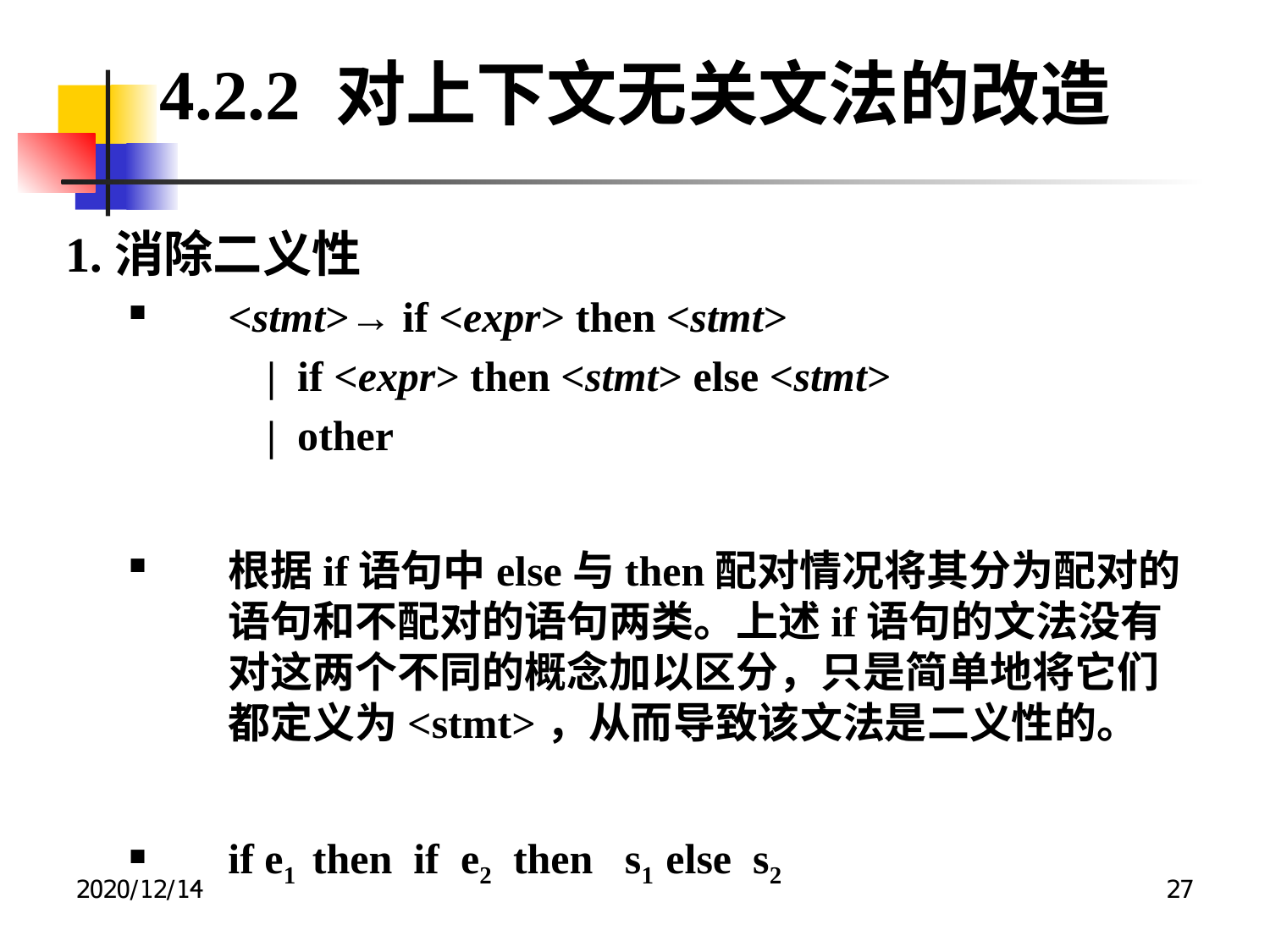

4.2.2 对上下文无关文法的改造
1.消除二义性
<stmt>→ if <expr> then <stmt>
             |  if <expr> then <stmt> else <stmt>
             |  other

根据if语句中else与then配对情况将其分为配对的语句和不配对的语句两类。上述if语句的文法没有对这两个不同的概念加以区分，只是简单地将它们都定义为<stmt>，从而导致该文法是二义性的。

if e1  then  if  e2  then   s1  else  s2
2020/12/14
27